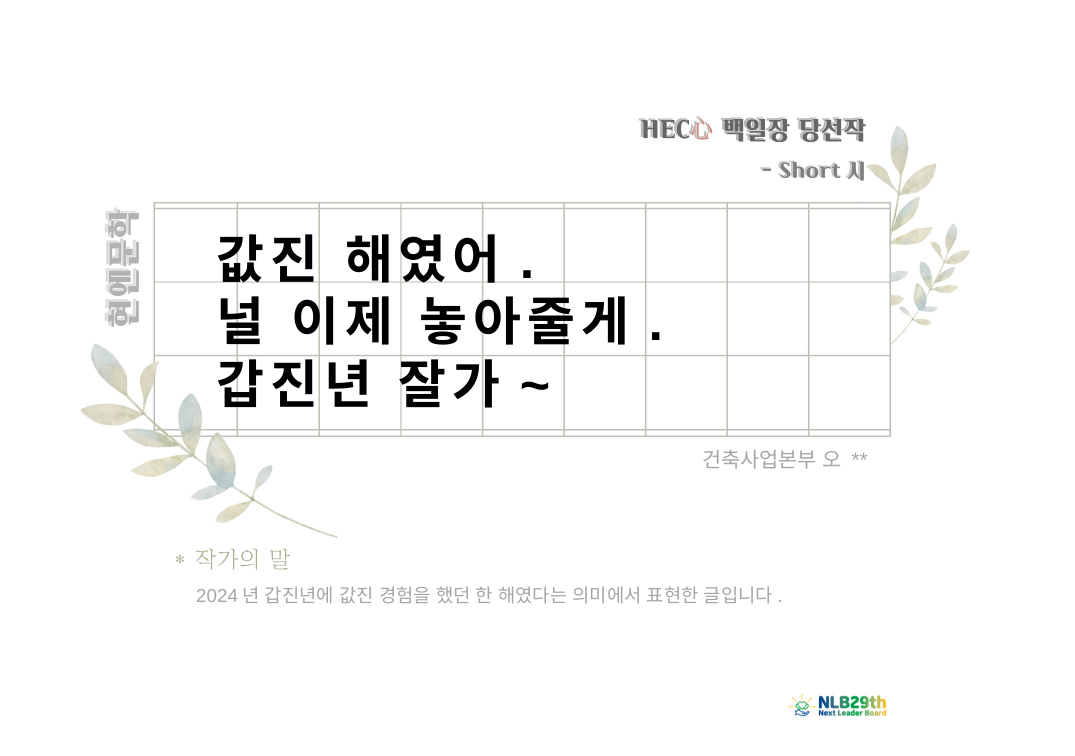

값진 해였어.
널 이제 놓아줄게.
갑진년 잘가~
건축사업본부 오 **
2024년 갑진년에 값진 경험을 했던 한 해였다는 의미에서 표현한 글입니다.